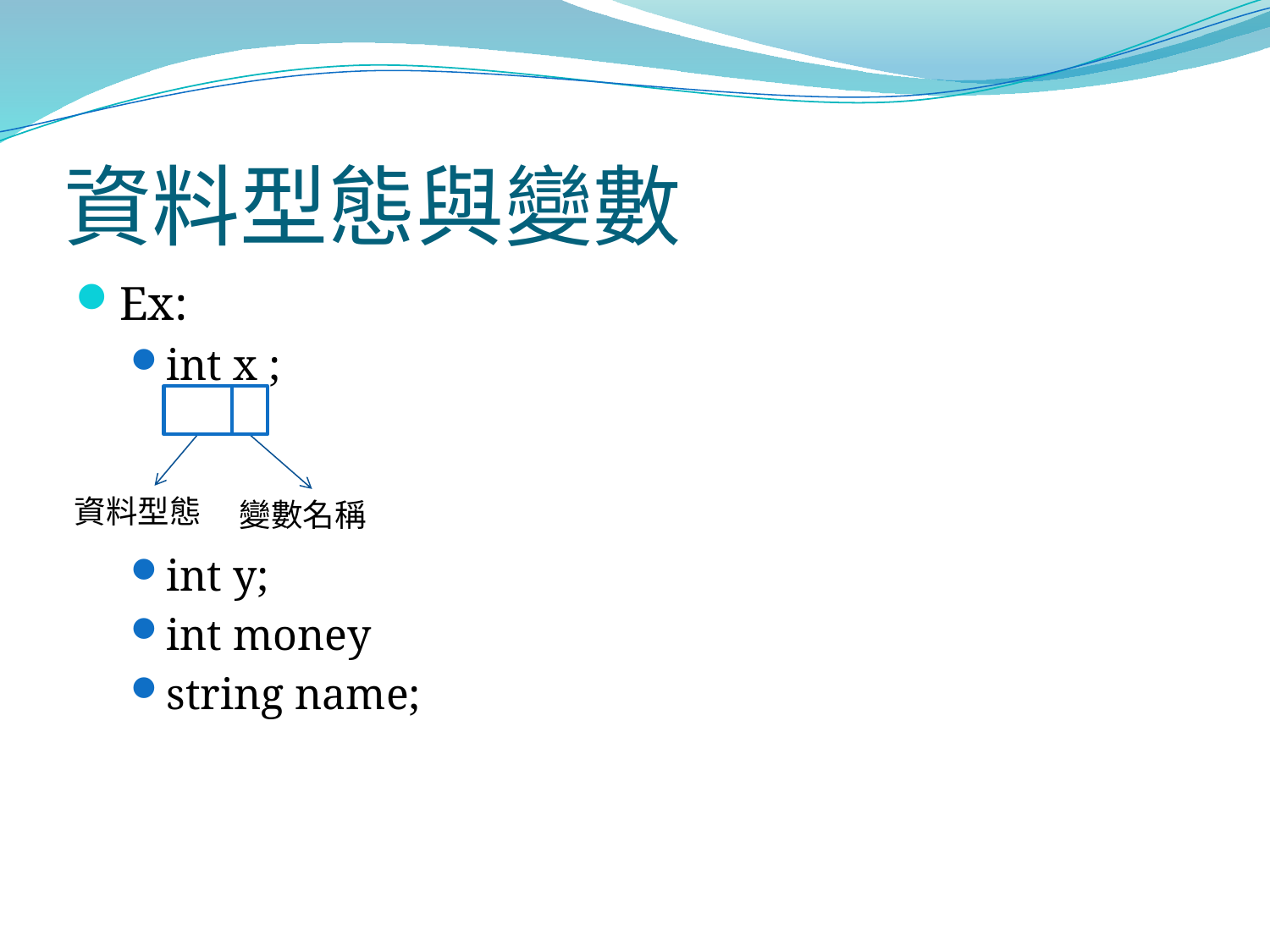

# 資料型態與變數
Ex:
int x ;

int y;
int money
string name;

資料型態
變數名稱